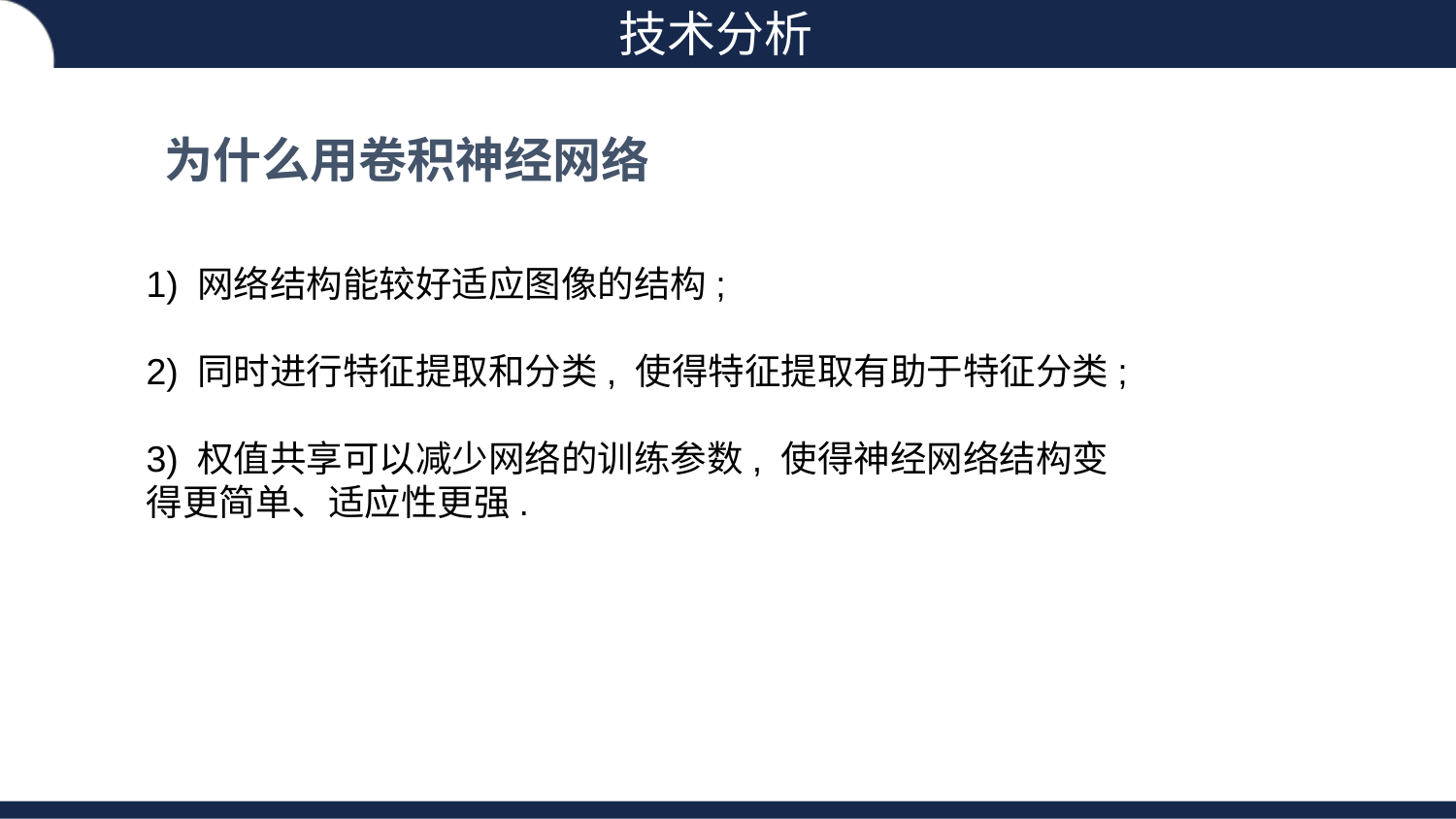

技术分析
为什么用卷积神经网络
1) 网络结构能较好适应图像的结构;

2) 同时进行特征提取和分类, 使得特征提取有助于特征分类;

3) 权值共享可以减少网络的训练参数, 使得神经网络结构变得更简单、适应性更强.